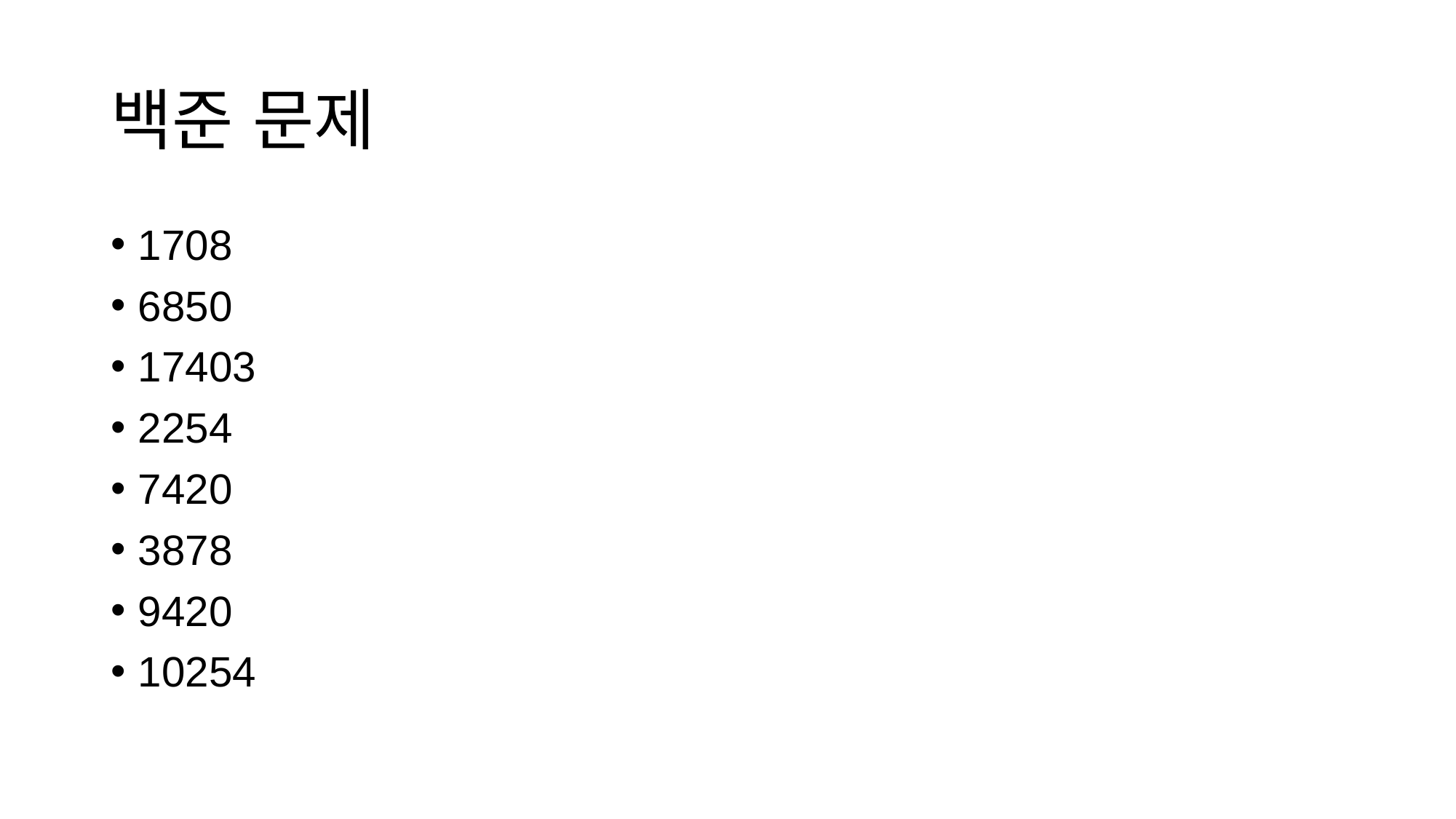

# 백준 문제
1708
6850
17403
2254
7420
3878
9420
10254